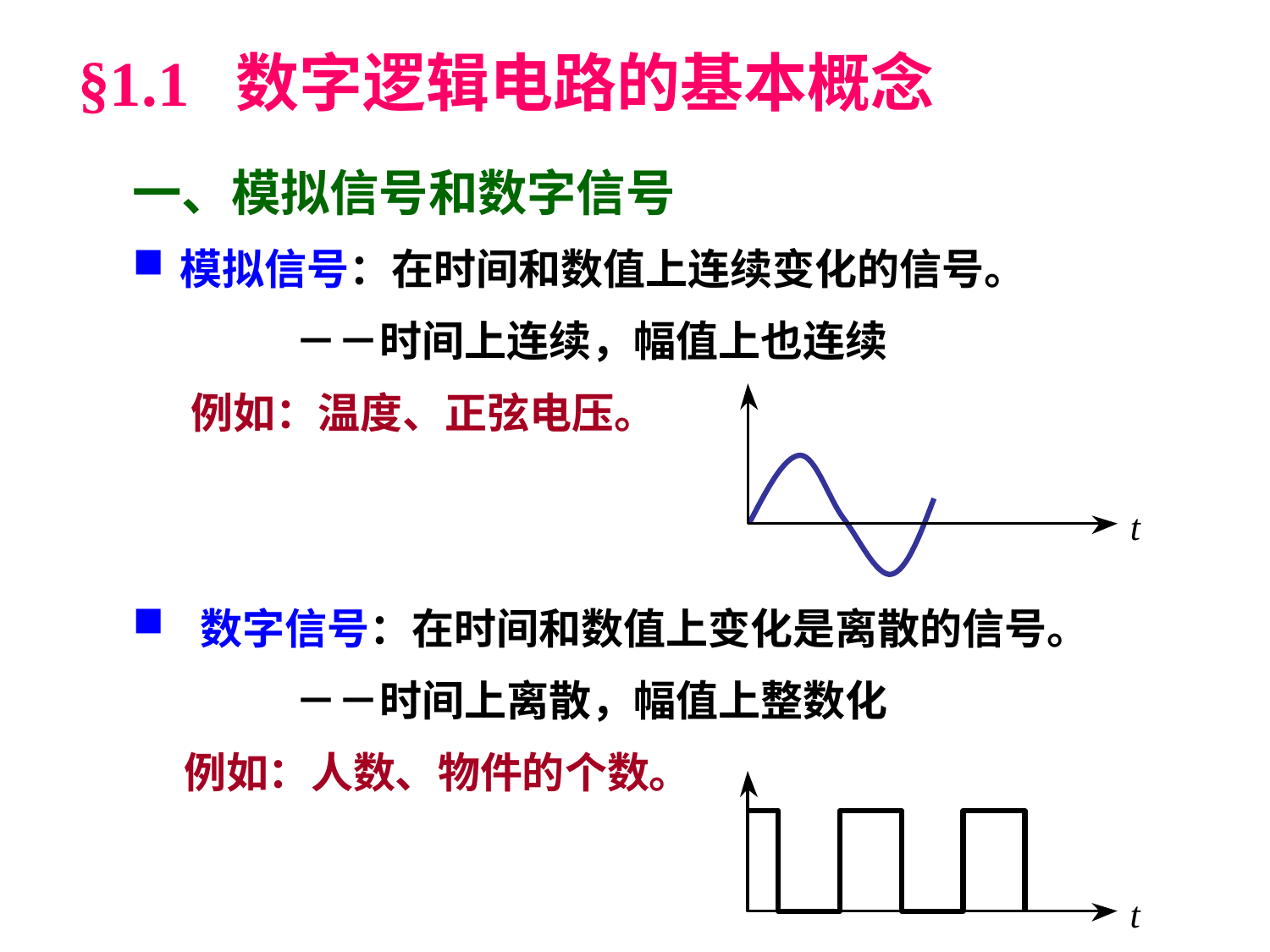

§1.1  数字逻辑电路的基本概念
一、模拟信号和数字信号
模拟信号：在时间和数值上连续变化的信号。
                －－时间上连续，幅值上也连续
     例如：温度、正弦电压。

 数字信号：在时间和数值上变化是离散的信号。
                －－时间上离散，幅值上整数化
       例如：人数、物件的个数。

t

t